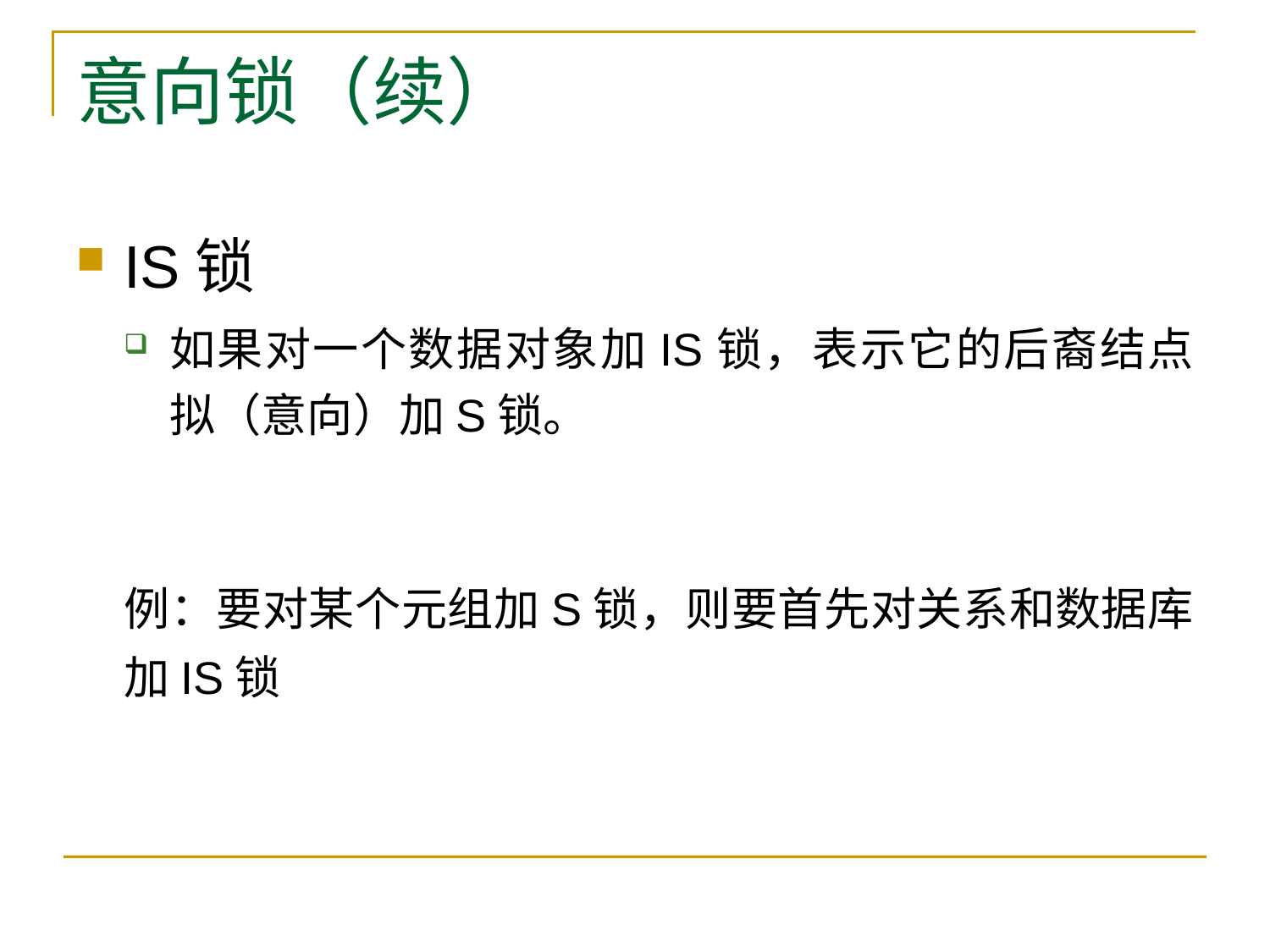

# 意向锁（续）
IS锁
如果对一个数据对象加IS锁，表示它的后裔结点拟（意向）加S锁。

	例：要对某个元组加S锁，则要首先对关系和数据库加IS锁